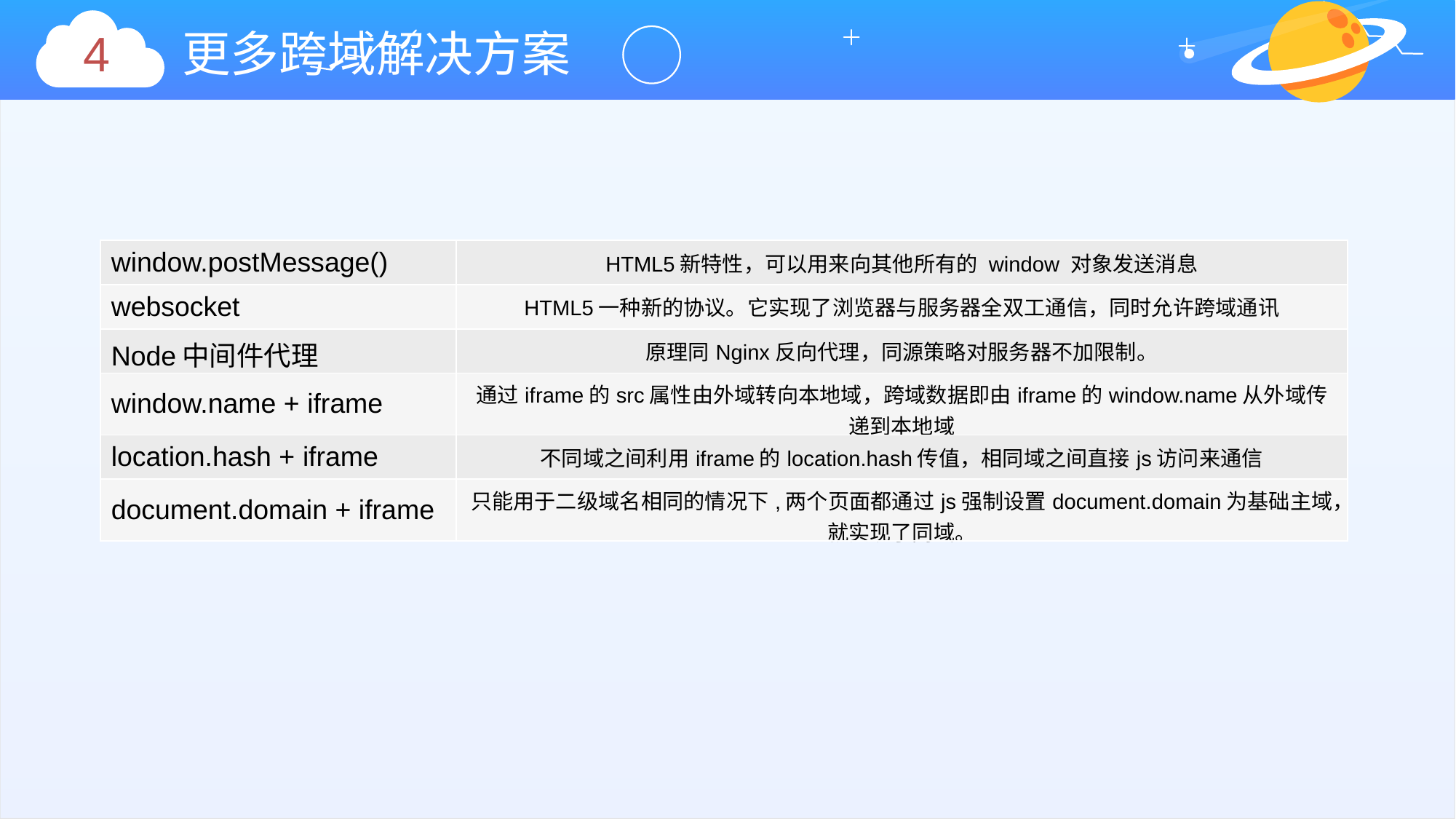

4
更多跨域解决方案
| window.postMessage() | HTML5新特性，可以用来向其他所有的 window 对象发送消息 |
| --- | --- |
| websocket | HTML5一种新的协议。它实现了浏览器与服务器全双工通信，同时允许跨域通讯 |
| Node中间件代理 | 原理同Nginx反向代理，同源策略对服务器不加限制。 |
| window.name + iframe | 通过iframe的src属性由外域转向本地域，跨域数据即由iframe的window.name从外域传递到本地域 |
| location.hash + iframe | 不同域之间利用iframe的location.hash传值，相同域之间直接js访问来通信 |
| document.domain + iframe | 只能用于二级域名相同的情况下,两个页面都通过js强制设置document.domain为基础主域，就实现了同域。 |